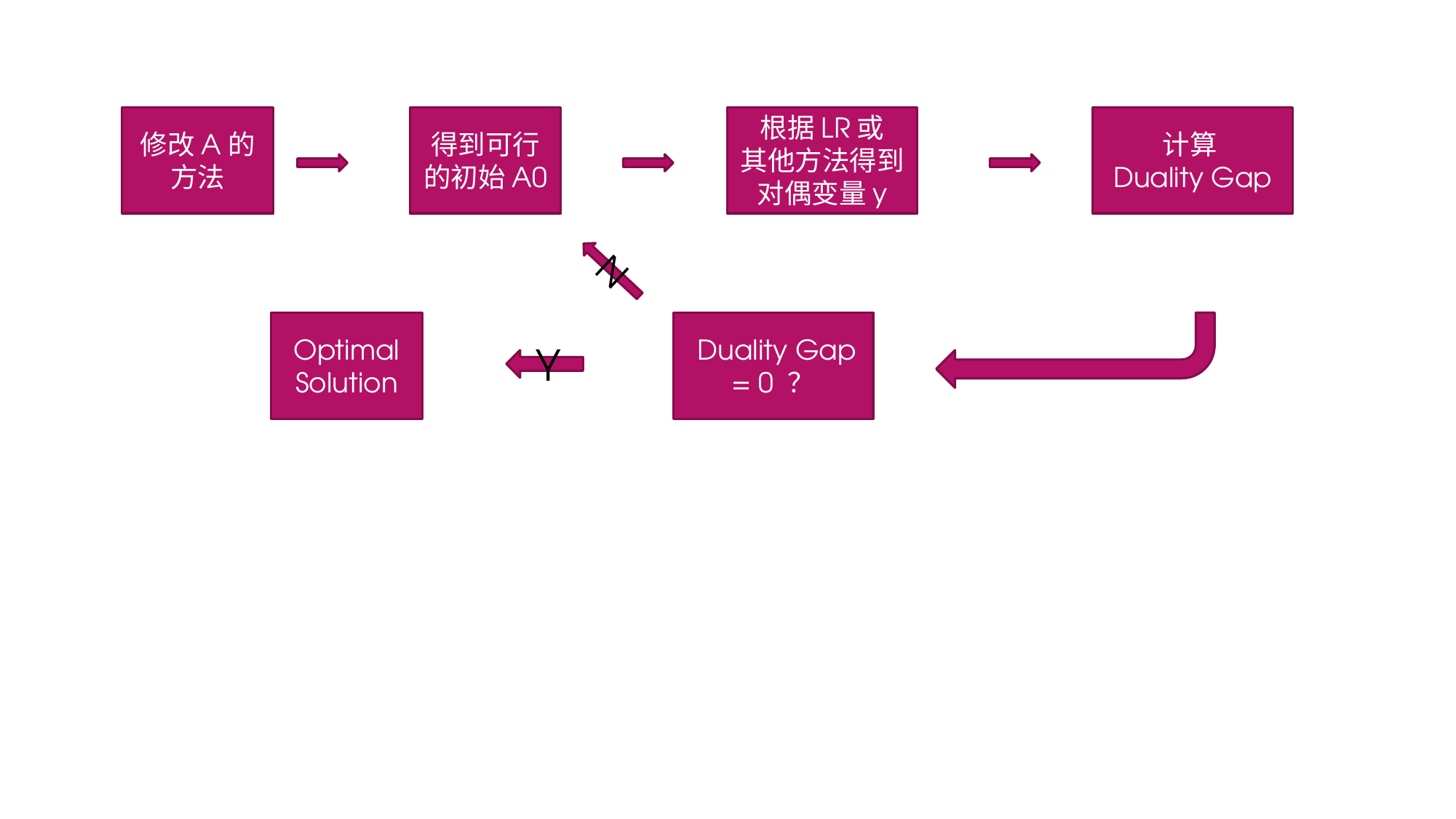

根据LR或
其他方法得到
对偶变量y
计算
Duality Gap
得到可行的初始A0
修改A的方法

N
Optimal
Solution
 Duality Gap = 0 ？

Y